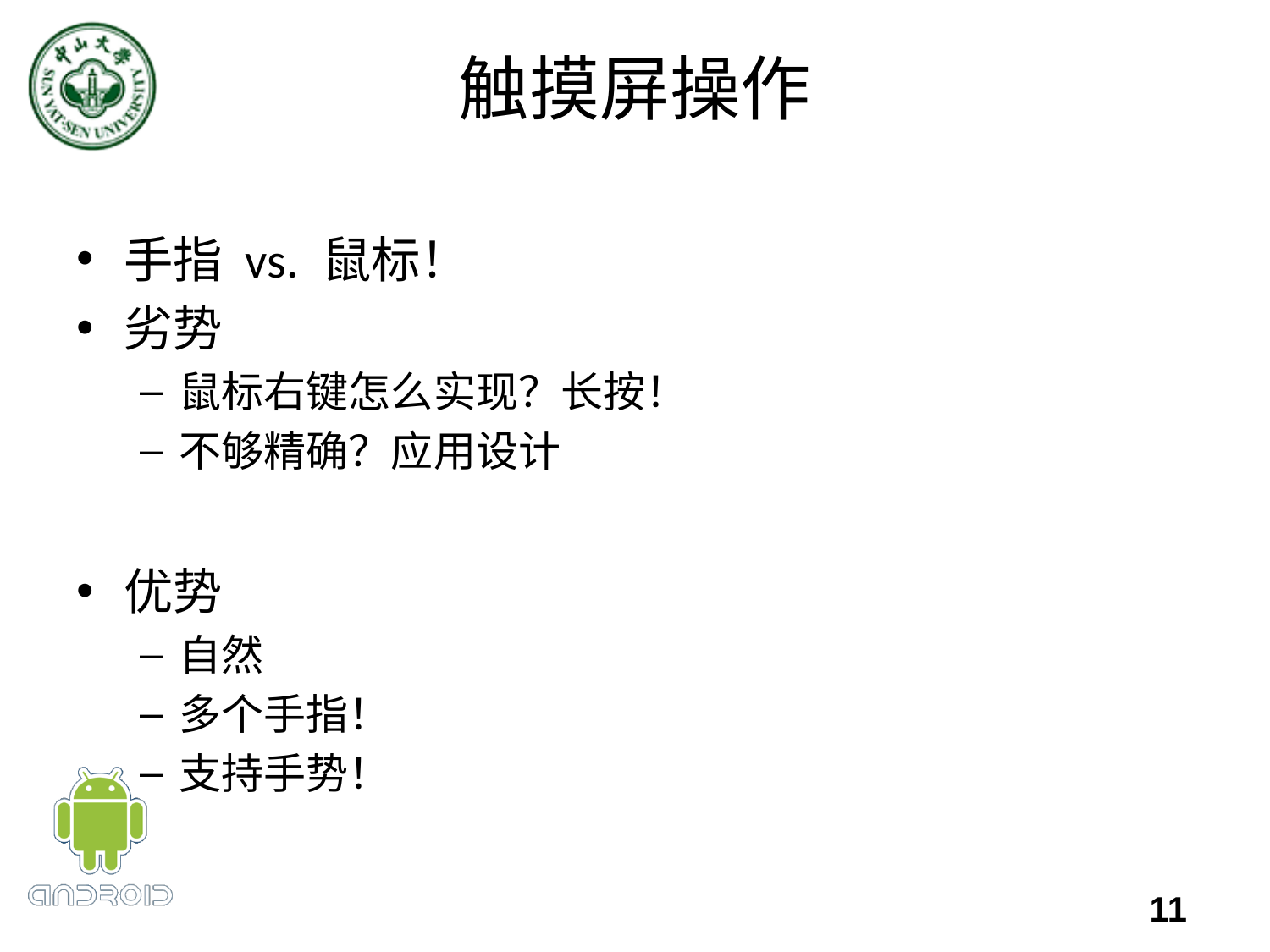

# 触摸屏操作
手指 vs. 鼠标！
劣势
鼠标右键怎么实现？长按！
不够精确？应用设计

优势
自然
多个手指！
支持手势！

11